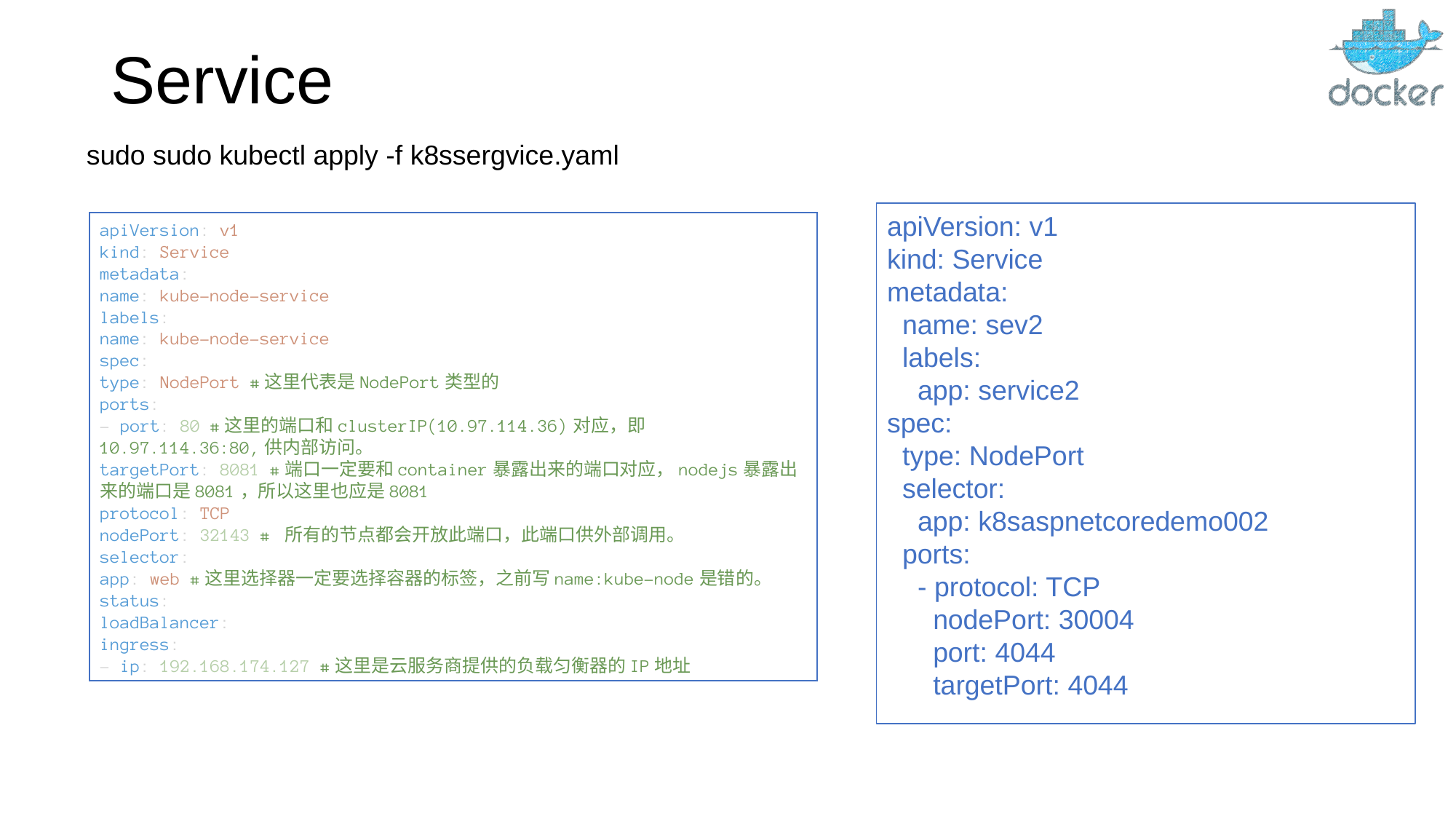

# Service
sudo sudo kubectl apply -f k8ssergvice.yaml
apiVersion: v1
kind: Service
metadata:
  name: sev2
  labels:
    app: service2
spec:
  type: NodePort
  selector:
    app: k8saspnetcoredemo002
  ports:
    - protocol: TCP
      nodePort: 30004
      port: 4044
      targetPort: 4044

apiVersion: v1
kind: Service
metadata:
name: kube-node-service
labels:
name: kube-node-service
spec:
type: NodePort #这里代表是NodePort类型的
ports:
- port: 80 #这里的端口和clusterIP(10.97.114.36)对应，即10.97.114.36:80,供内部访问。
targetPort: 8081 #端口一定要和container暴露出来的端口对应，nodejs暴露出来的端口是8081，所以这里也应是8081
protocol: TCP
nodePort: 32143 # 所有的节点都会开放此端口，此端口供外部调用。
selector:
app: web #这里选择器一定要选择容器的标签，之前写name:kube-node是错的。
status:
loadBalancer:
ingress:
- ip: 192.168.174.127 #这里是云服务商提供的负载匀衡器的IP地址